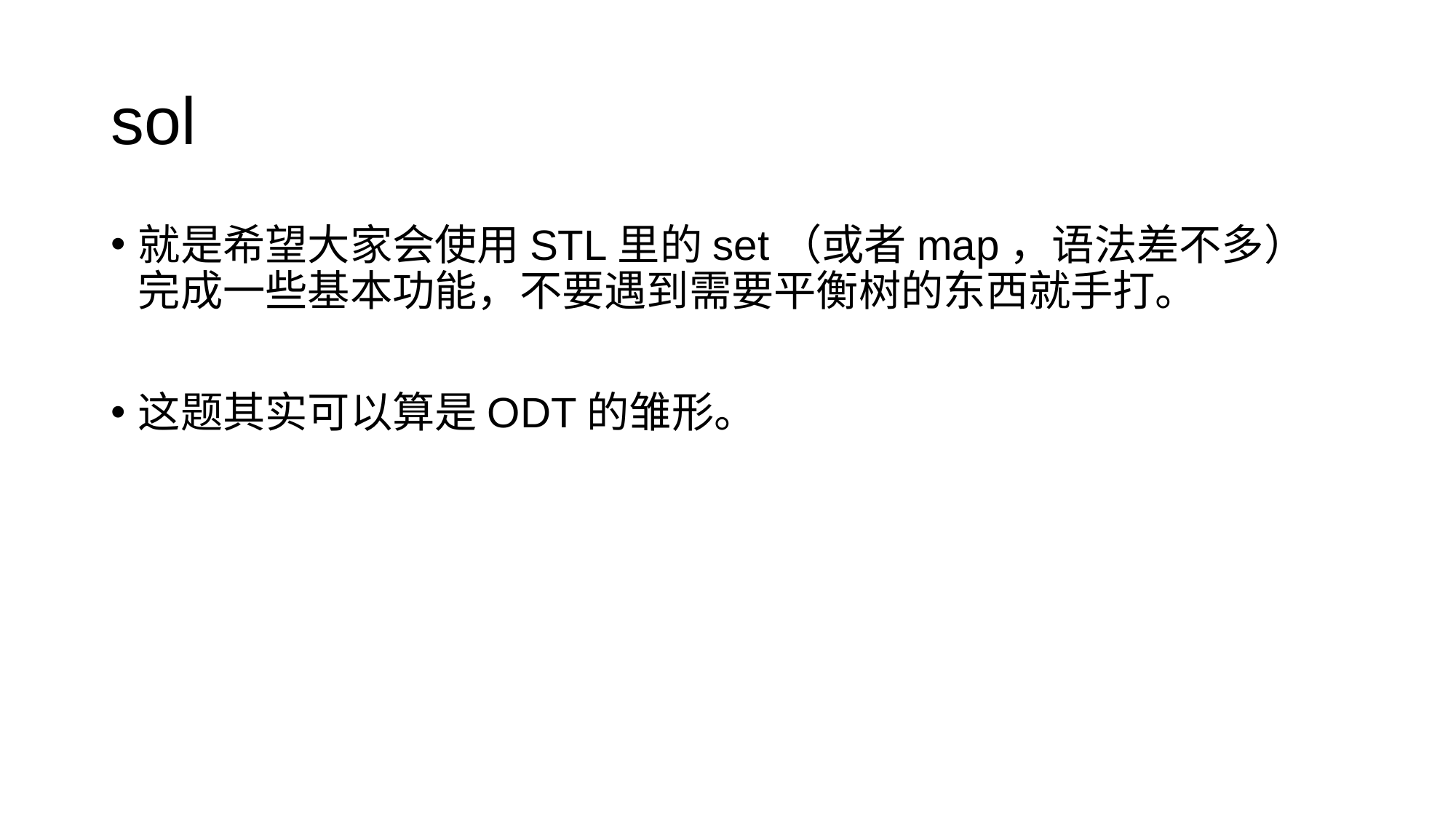

# sol
就是希望大家会使用STL里的set（或者map，语法差不多）完成一些基本功能，不要遇到需要平衡树的东西就手打。

这题其实可以算是ODT的雏形。